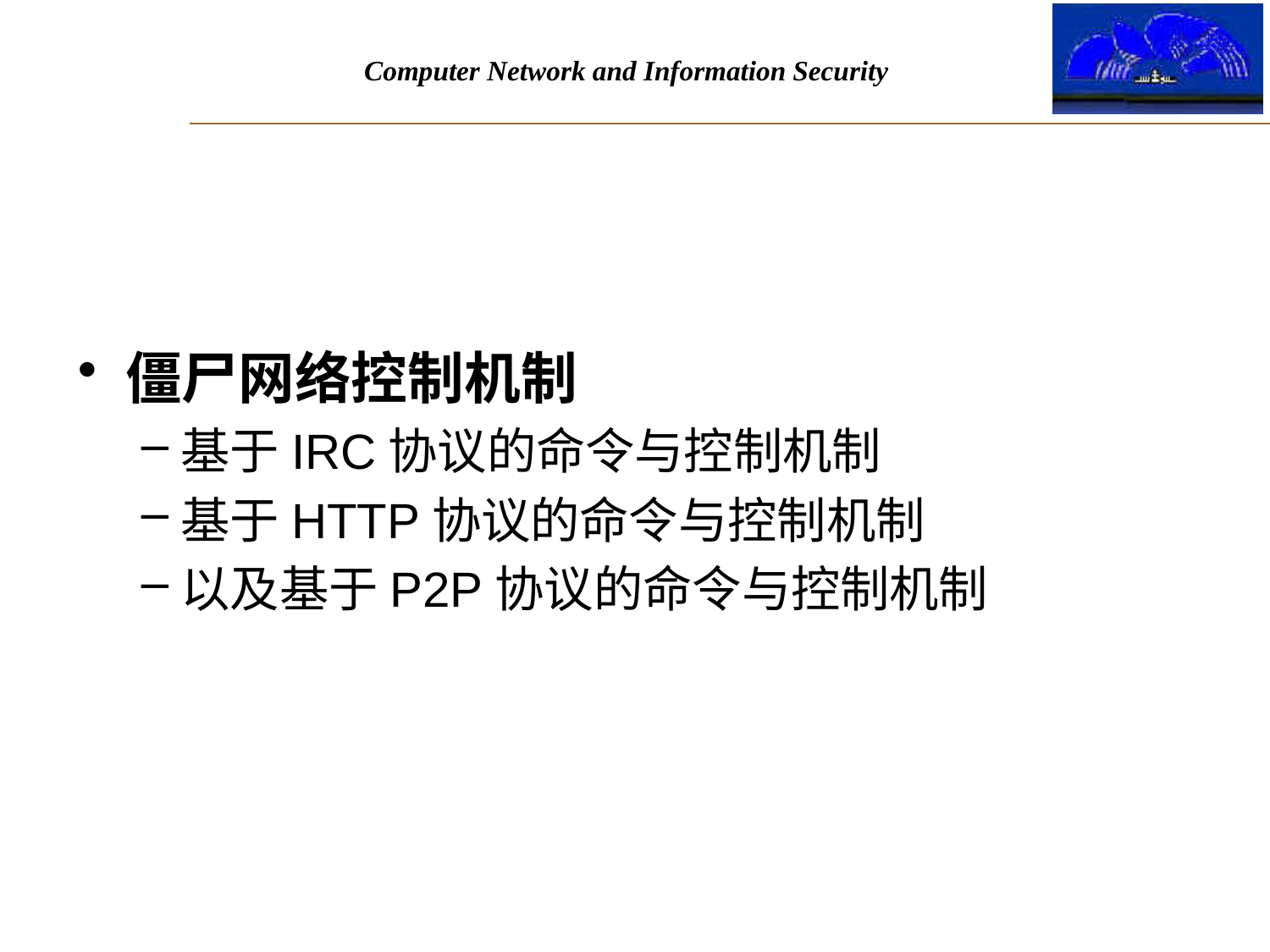

#
僵尸网络控制机制
基于IRC协议的命令与控制机制
基于HTTP协议的命令与控制机制
以及基于P2P协议的命令与控制机制